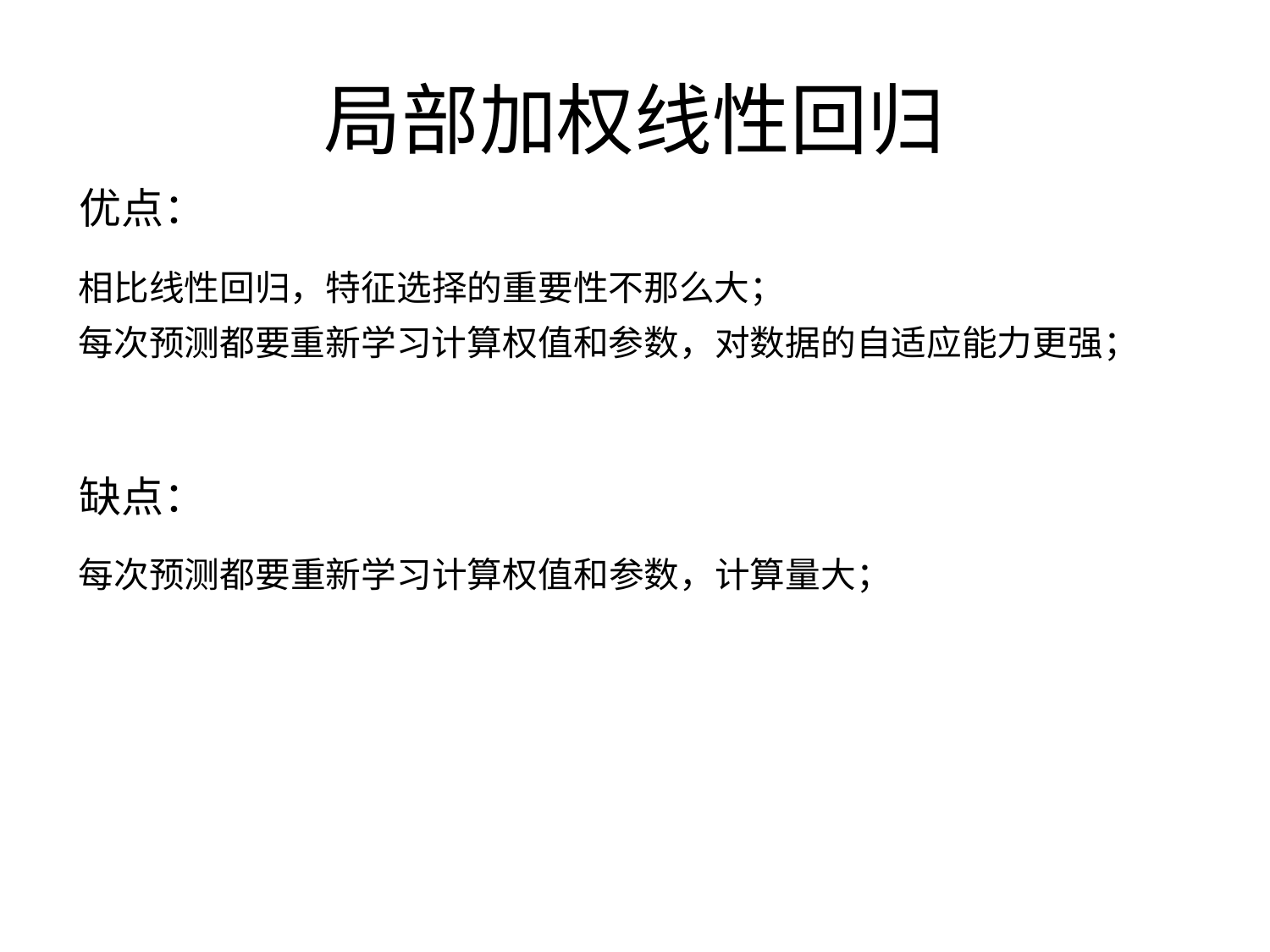

# 局部加权线性回归
优点：
相比线性回归，特征选择的重要性不那么大；
每次预测都要重新学习计算权值和参数，对数据的自适应能力更强；
缺点：
每次预测都要重新学习计算权值和参数，计算量大；